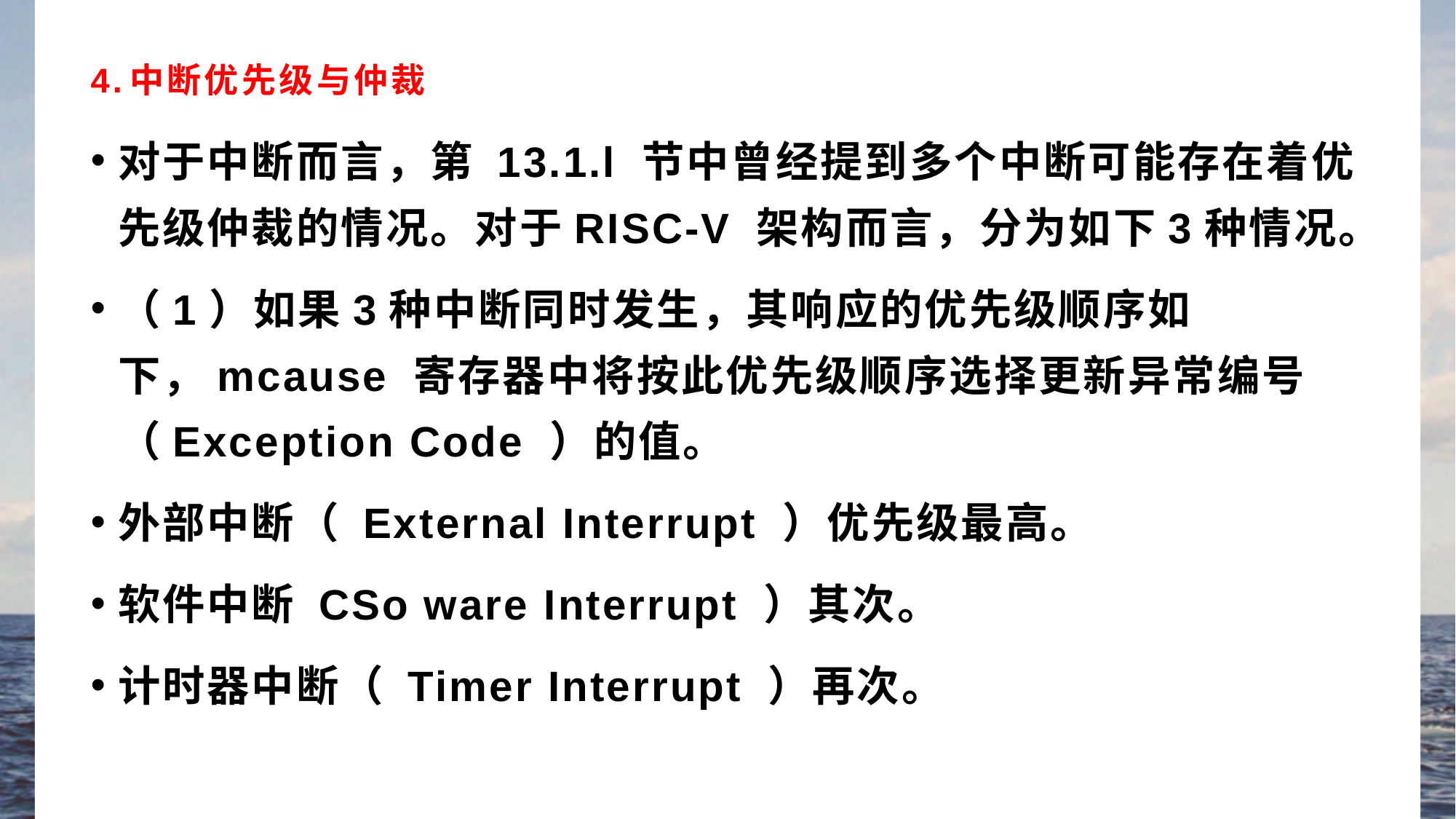

# 4.中断优先级与仲裁
对于中断而言，第 13.1.l 节中曾经提到多个中断可能存在着优先级仲裁的情况。对于RISC-V 架构而言，分为如下3种情况。
（1）如果3种中断同时发生，其响应的优先级顺序如下，mcause 寄存器中将按此优先级顺序选择更新异常编号（Exception Code ）的值。
外部中断（ External Interrupt ）优先级最高。
软件中断 CSo ware Interrupt ）其次。
计时器中断（ Timer Interrupt ）再次。